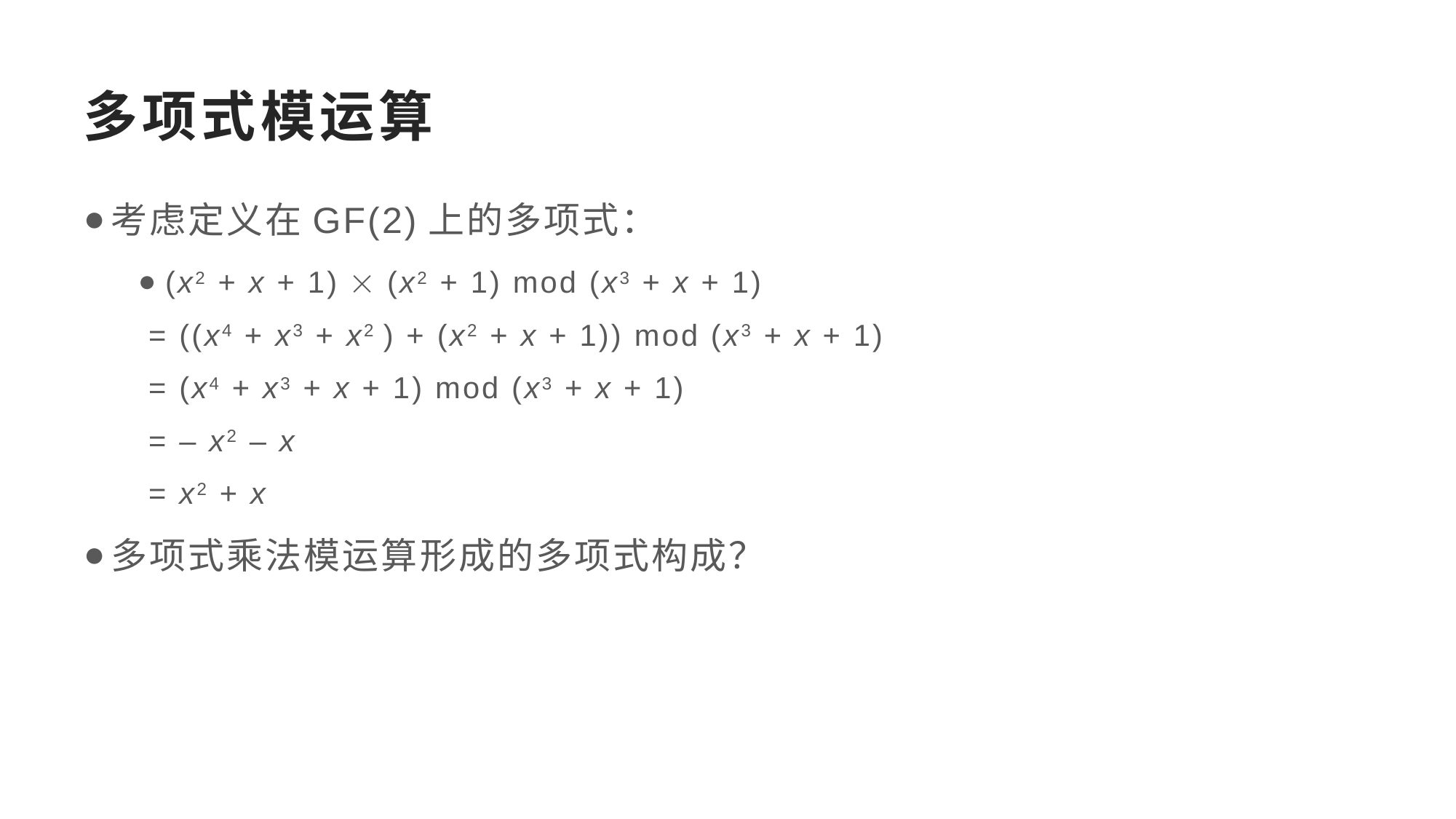

# 多项式模运算
考虑定义在GF(2)上的多项式：
(x2 + x + 1) × (x2 + 1) mod (x3 + x + 1)
 = ((x4 + x3 + x2 ) + (x2 + x + 1)) mod (x3 + x + 1)
 = (x4 + x3 + x + 1) mod (x3 + x + 1)
 = – x2 – x
 = x2 + x
多项式乘法模运算形成的多项式构成？